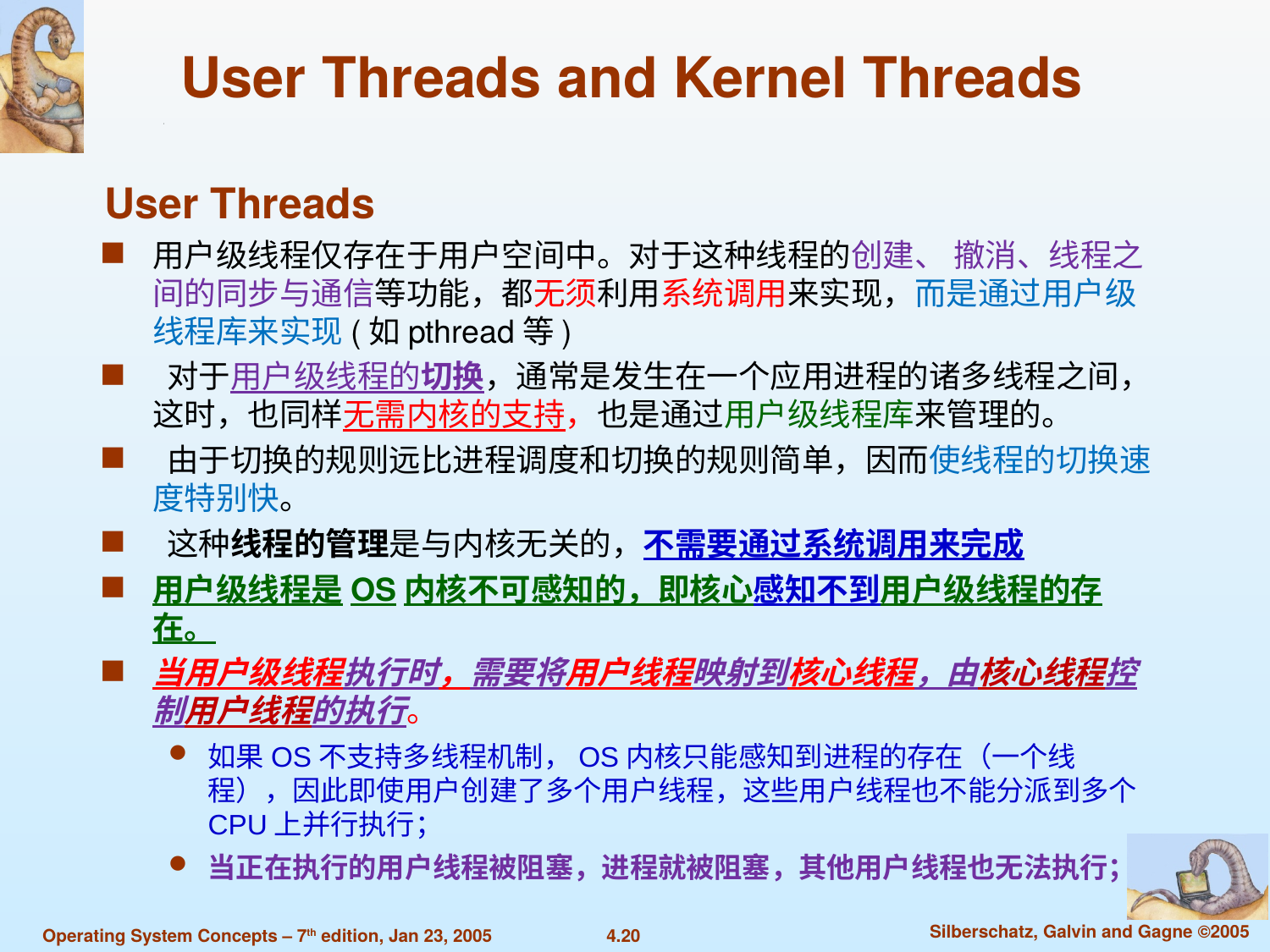

User Threads and Kernel Threads
User Threads
用户级线程仅存在于用户空间中。对于这种线程的创建、 撤消、线程之间的同步与通信等功能，都无须利用系统调用来实现，而是通过用户级线程库来实现(如pthread等)
 对于用户级线程的切换，通常是发生在一个应用进程的诸多线程之间，这时，也同样无需内核的支持，也是通过用户级线程库来管理的。
 由于切换的规则远比进程调度和切换的规则简单，因而使线程的切换速度特别快。
 这种线程的管理是与内核无关的，不需要通过系统调用来完成
用户级线程是OS内核不可感知的，即核心感知不到用户级线程的存在。
当用户级线程执行时，需要将用户线程映射到核心线程，由核心线程控制用户线程的执行。
如果OS不支持多线程机制，OS内核只能感知到进程的存在（一个线程），因此即使用户创建了多个用户线程，这些用户线程也不能分派到多个CPU上并行执行；
当正在执行的用户线程被阻塞，进程就被阻塞，其他用户线程也无法执行；